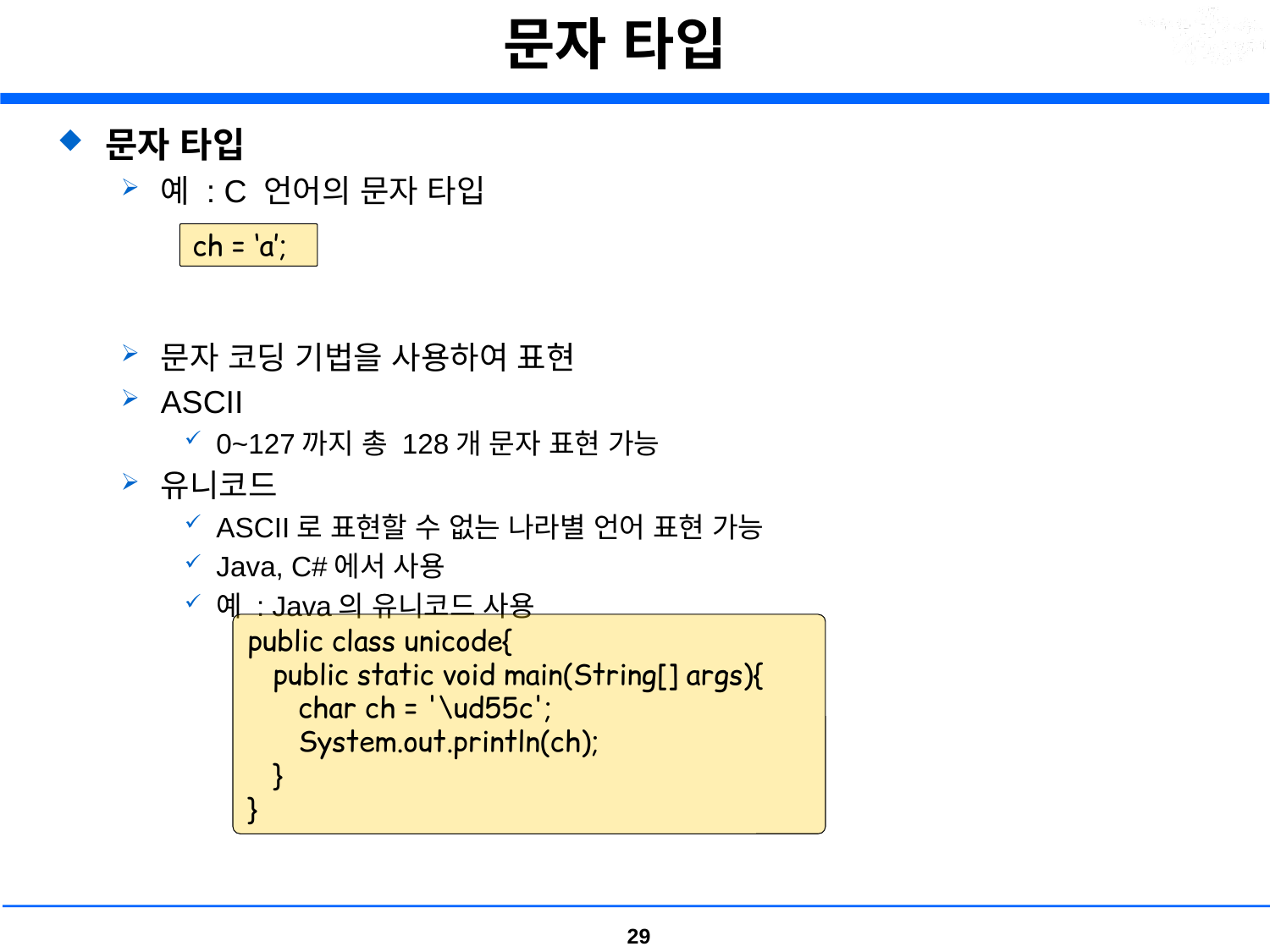

# 문자 타입
문자 타입
예 : C 언어의 문자 타입

문자 코딩 기법을 사용하여 표현
ASCII
0~127까지 총 128개 문자 표현 가능
유니코드
ASCII로 표현할 수 없는 나라별 언어 표현 가능
Java, C#에서 사용
예 : Java의 유니코드 사용

ch = ‘a’;
public class unicode{
   public static void main(String[] args){
      char ch = '\ud55c';
      System.out.println(ch);
   }
}